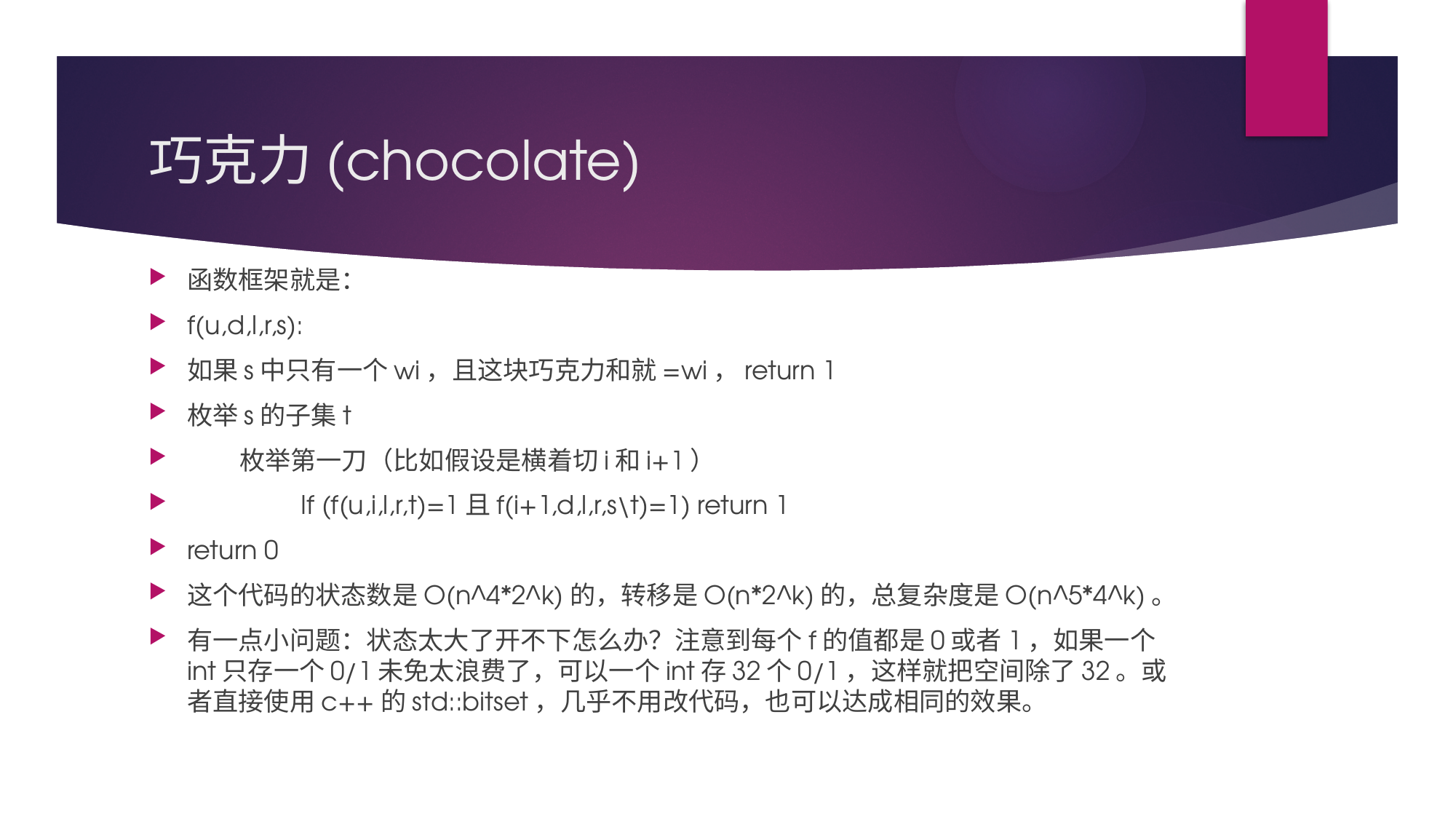

# 巧克力(chocolate)
函数框架就是：
f(u,d,l,r,s):
如果s中只有一个wi，且这块巧克力和就=wi，return 1
枚举s的子集t
        枚举第一刀（比如假设是横着切i和i+1）
                If (f(u,i,l,r,t)=1且f(i+1,d,l,r,s\t)=1) return 1
return 0
这个代码的状态数是O(n^4*2^k)的，转移是O(n*2^k)的，总复杂度是O(n^5*4^k)。
有一点小问题：状态太大了开不下怎么办？注意到每个f的值都是0或者1，如果一个int只存一个0/1未免太浪费了，可以一个int存32个0/1，这样就把空间除了32。或者直接使用c++的std::bitset，几乎不用改代码，也可以达成相同的效果。